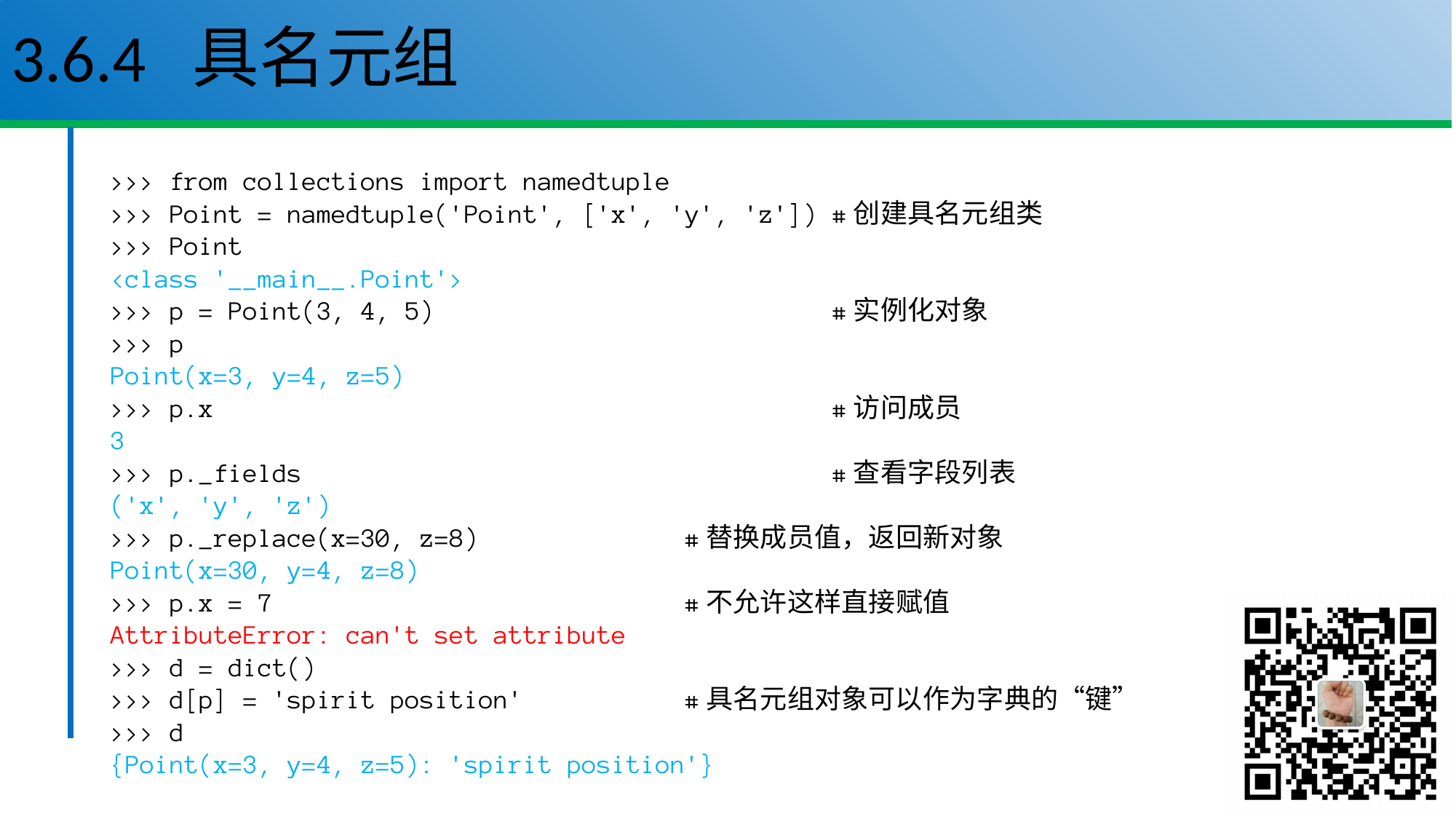

# 3.6.4  具名元组
>>> from collections import namedtuple
>>> Point = namedtuple('Point', ['x', 'y', 'z']) #创建具名元组类
>>> Point
<class '__main__.Point'>
>>> p = Point(3, 4, 5)                           #实例化对象
>>> p
Point(x=3, y=4, z=5)
>>> p.x                                          #访问成员
3
>>> p._fields                                    #查看字段列表
('x', 'y', 'z')
>>> p._replace(x=30, z=8)              #替换成员值，返回新对象
Point(x=30, y=4, z=8)
>>> p.x = 7                            #不允许这样直接赋值
AttributeError: can't set attribute
>>> d = dict()
>>> d[p] = 'spirit position'           #具名元组对象可以作为字典的“键”
>>> d
{Point(x=3, y=4, z=5): 'spirit position'}
86